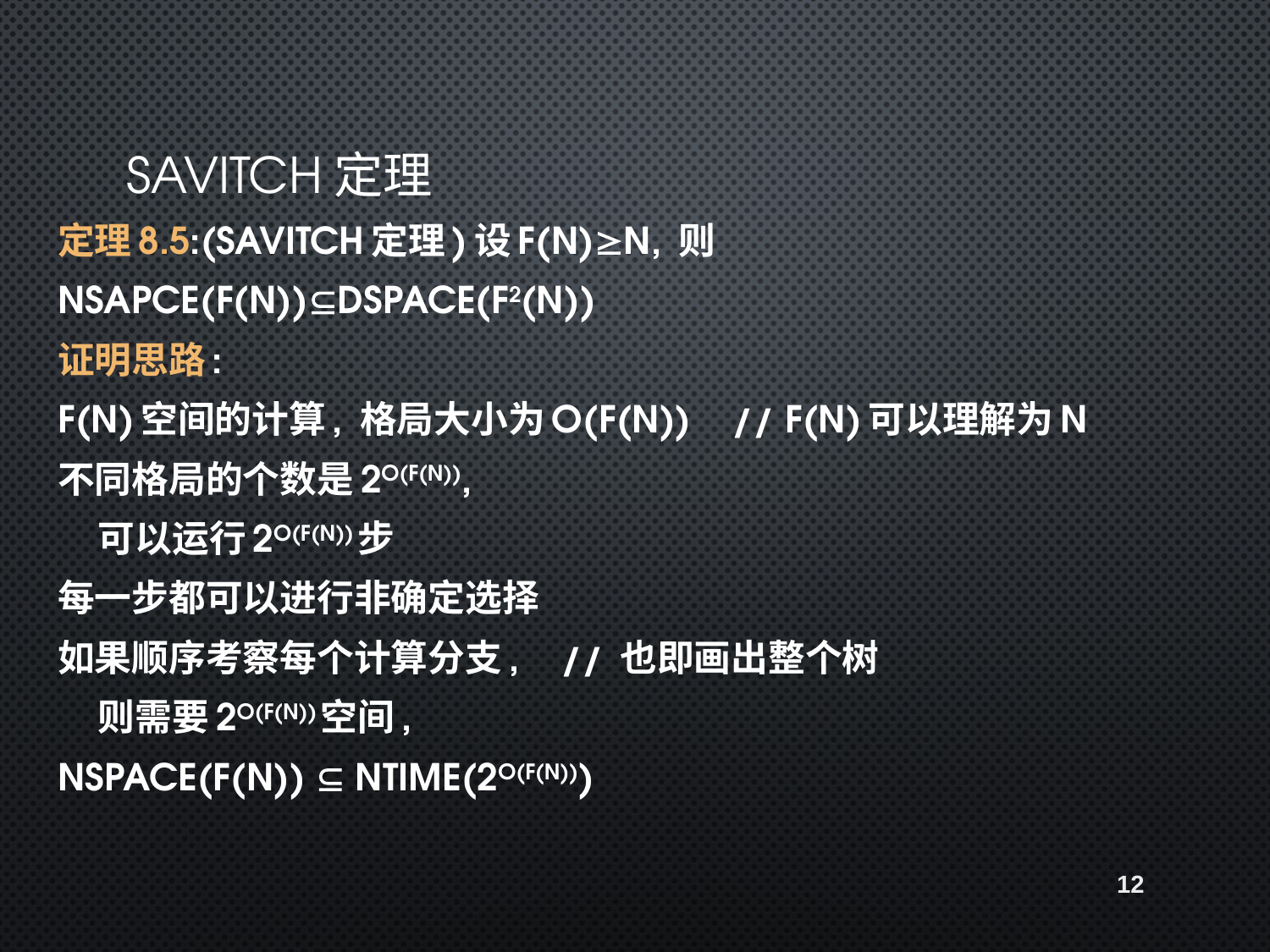

# Savitch定理
定理8.5:(Savitch定理)设f(n)≥n, 则
NSAPCE(f(n))⊆DSPACE(f2(n))
证明思路:
f(n)空间的计算, 格局大小为O(f(n))    // F(n)可以理解为n
不同格局的个数是2O(f(n)),
    可以运行2O(f(n))步
每一步都可以进行非确定选择
如果顺序考察每个计算分支,    // 也即画出整个树
    则需要2O(f(n))空间,
NSPACE(f(n)) ⊆ NTIME(2O(f(n)))
12